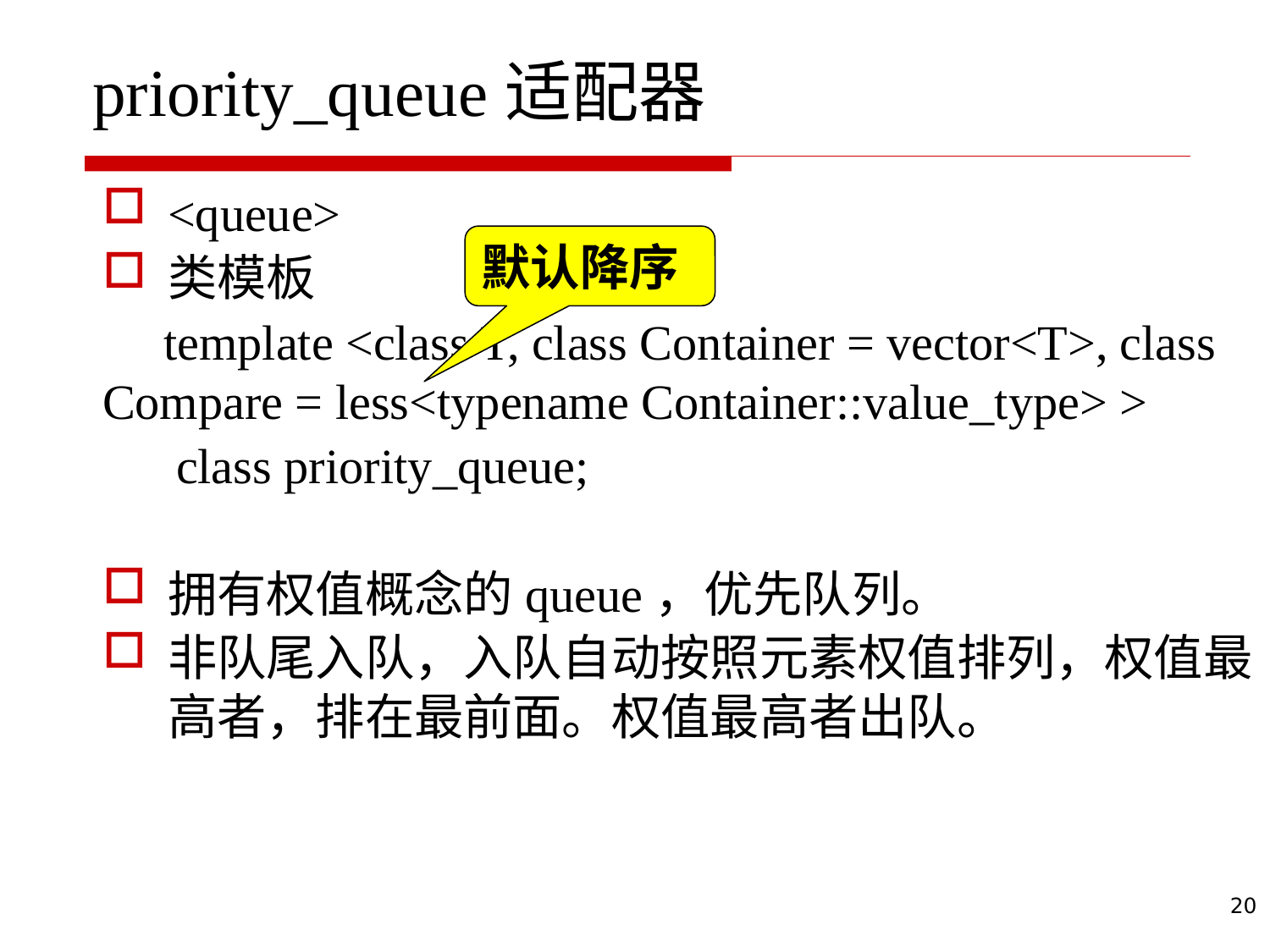

# priority_queue适配器

<queue>
类模板
     template <class T, class Container = vector<T>, class Compare = less<typename Container::value_type> >
      class priority_queue;

拥有权值概念的queue，优先队列。
非队尾入队，入队自动按照元素权值排列，权值最高者，排在最前面。权值最高者出队。

默认降序
20